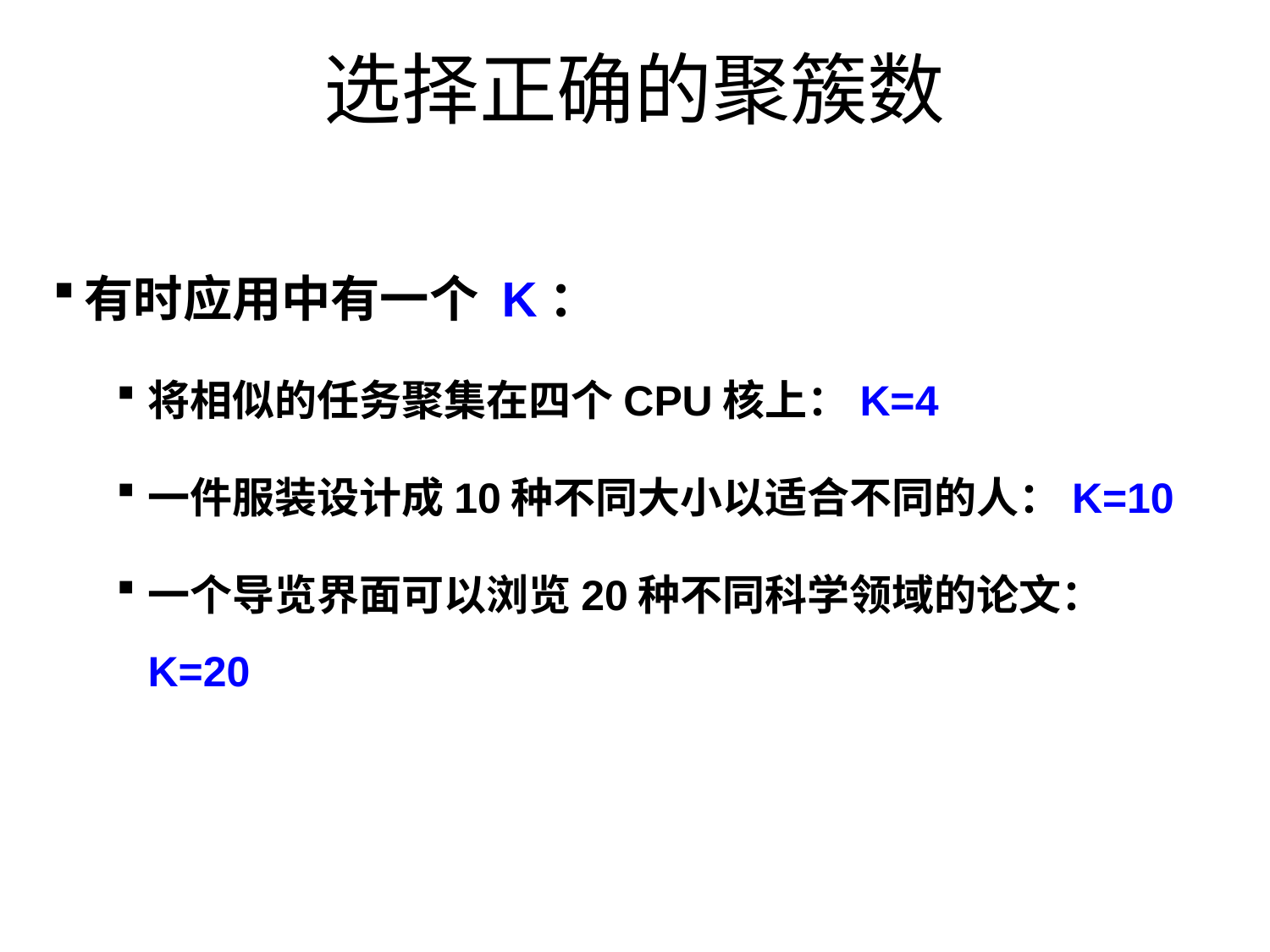

# 选择正确的聚簇数
有时应用中有一个 K：
将相似的任务聚集在四个CPU核上：K=4
一件服装设计成10种不同大小以适合不同的人：K=10
一个导览界面可以浏览20种不同科学领域的论文：K=20